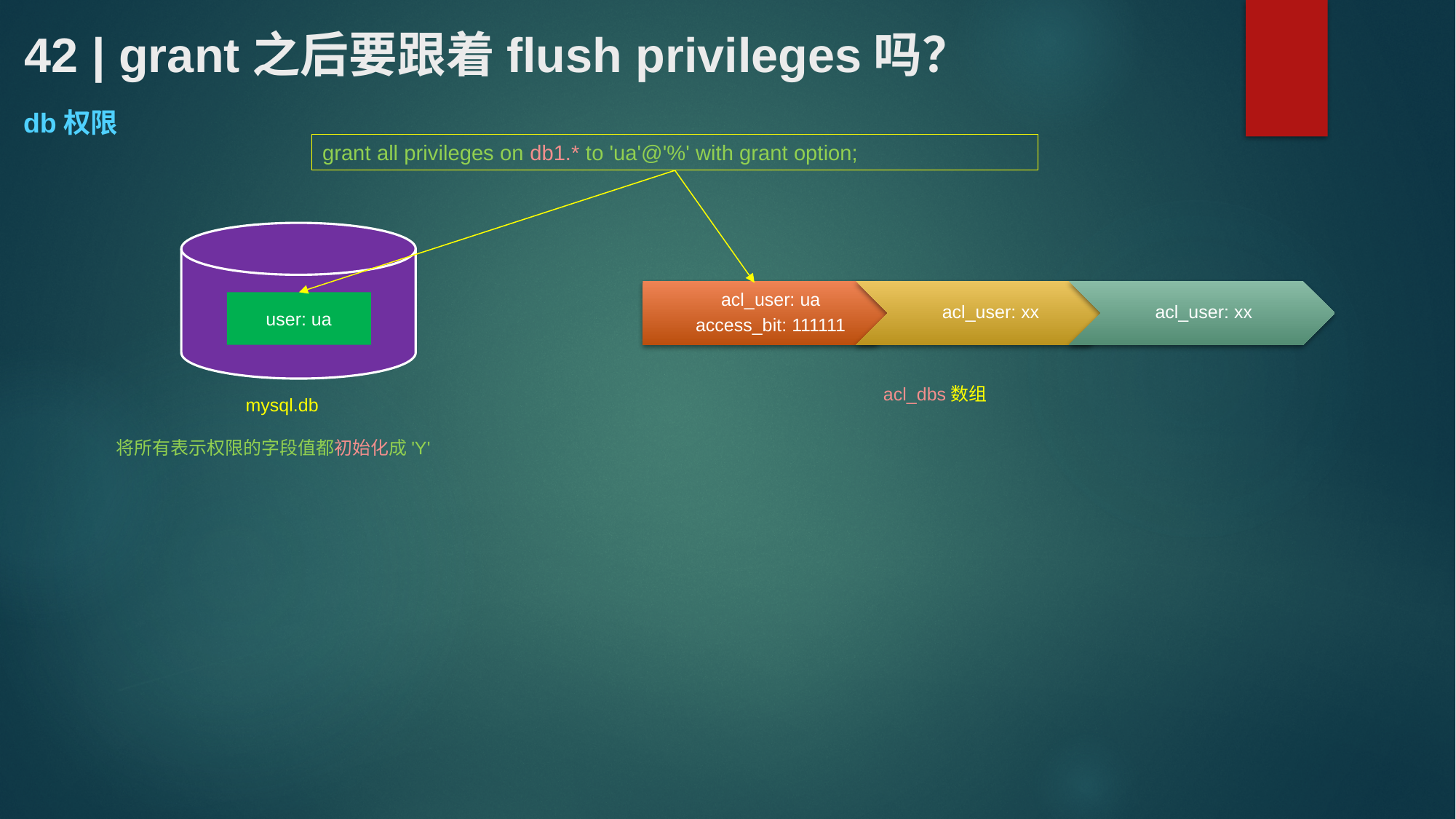

# 42 | grant之后要跟着flush privileges吗？
db权限
grant all privileges on db1.* to 'ua'@'%' with grant option;

acl_user: ua
access_bit: 111111
acl_user: xx
acl_user: xx
user: ua
acl_dbs数组
mysql.db
将所有表示权限的字段值都初始化成'Y'